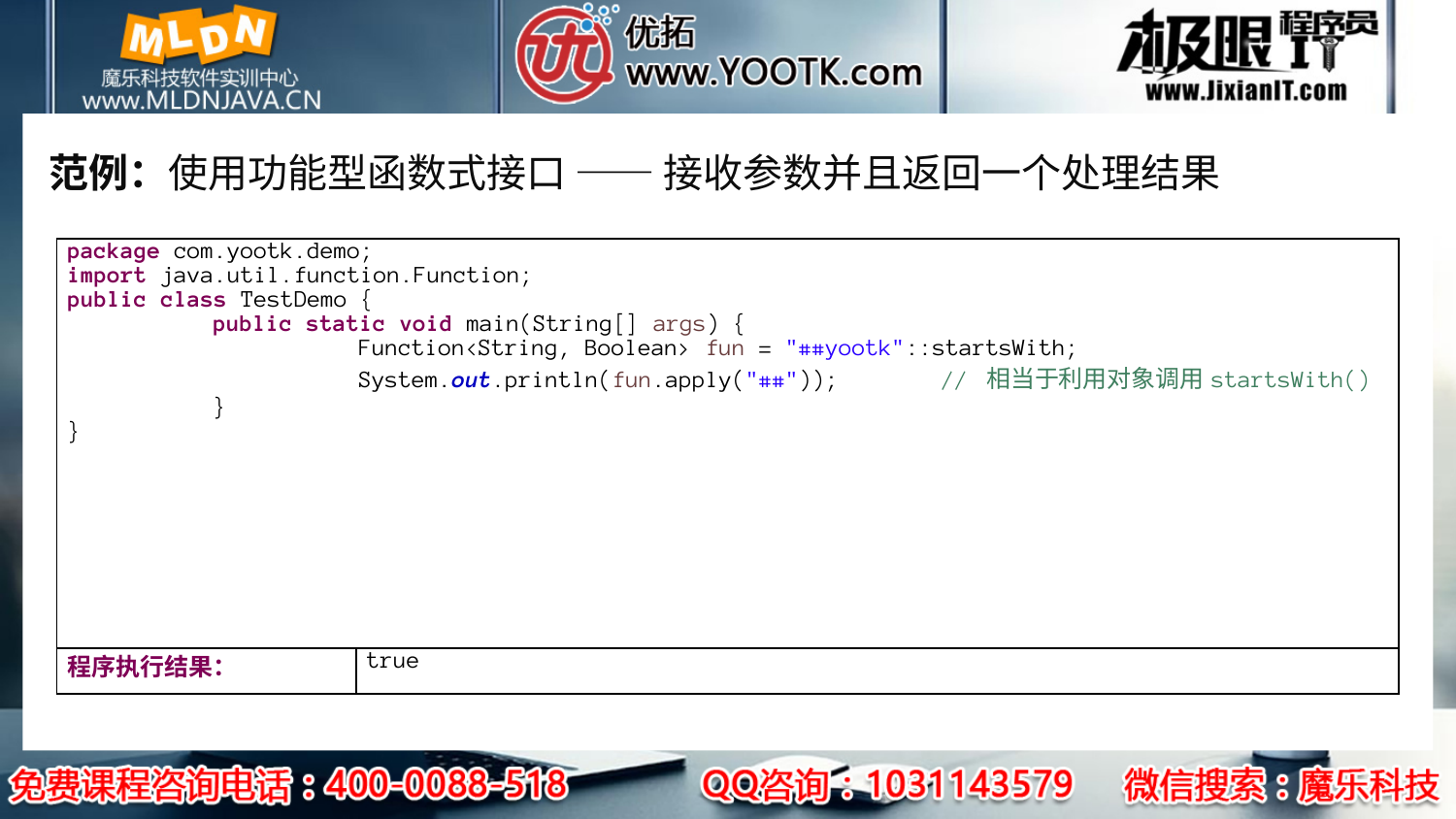

# 范例：使用功能型函数式接口 —— 接收参数并且返回一个处理结果
| package com.yootk.demo; import java.util.function.Function; public class TestDemo { public static void main(String[] args) { Function<String, Boolean> fun = "##yootk"::startsWith; System.out.println(fun.apply("##")); // 相当于利用对象调用startsWith() } } |  |
| --- | --- |
| 程序执行结果： | true |